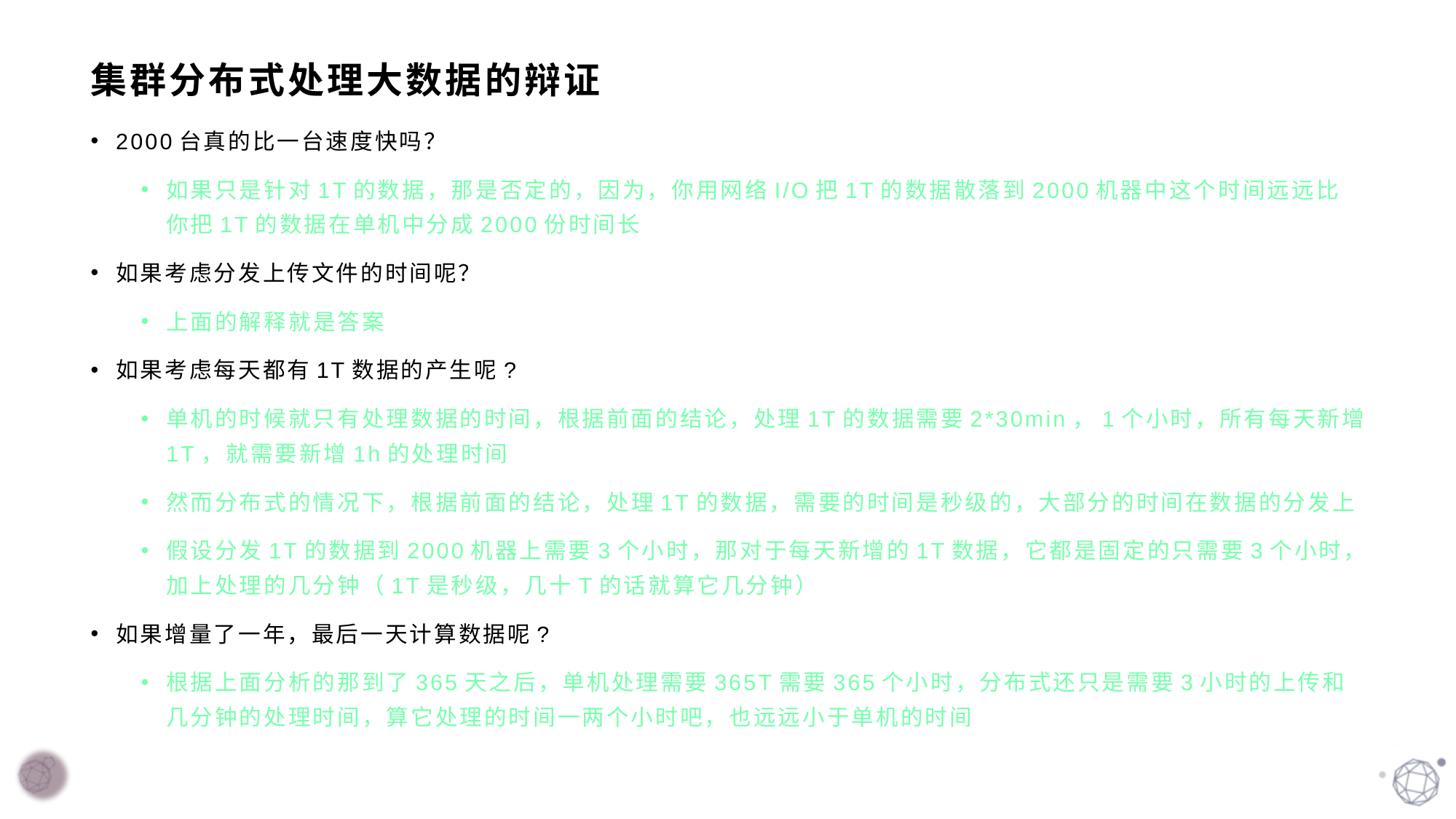

# 集群分布式处理大数据的辩证
2000台真的比一台速度快吗？
如果只是针对1T的数据，那是否定的，因为，你用网络I/O把1T的数据散落到2000机器中这个时间远远比你把1T的数据在单机中分成2000份时间长
如果考虑分发上传文件的时间呢？
上面的解释就是答案
如果考虑每天都有1T数据的产生呢?
单机的时候就只有处理数据的时间，根据前面的结论，处理1T的数据需要2*30min，1个小时，所有每天新增1T，就需要新增1h的处理时间
然而分布式的情况下，根据前面的结论，处理1T的数据，需要的时间是秒级的，大部分的时间在数据的分发上
假设分发1T的数据到2000机器上需要3个小时，那对于每天新增的1T数据，它都是固定的只需要3个小时，加上处理的几分钟（1T是秒级，几十T的话就算它几分钟）
如果增量了一年，最后一天计算数据呢?
根据上面分析的那到了365天之后，单机处理需要365T需要365个小时，分布式还只是需要3小时的上传和几分钟的处理时间，算它处理的时间一两个小时吧，也远远小于单机的时间